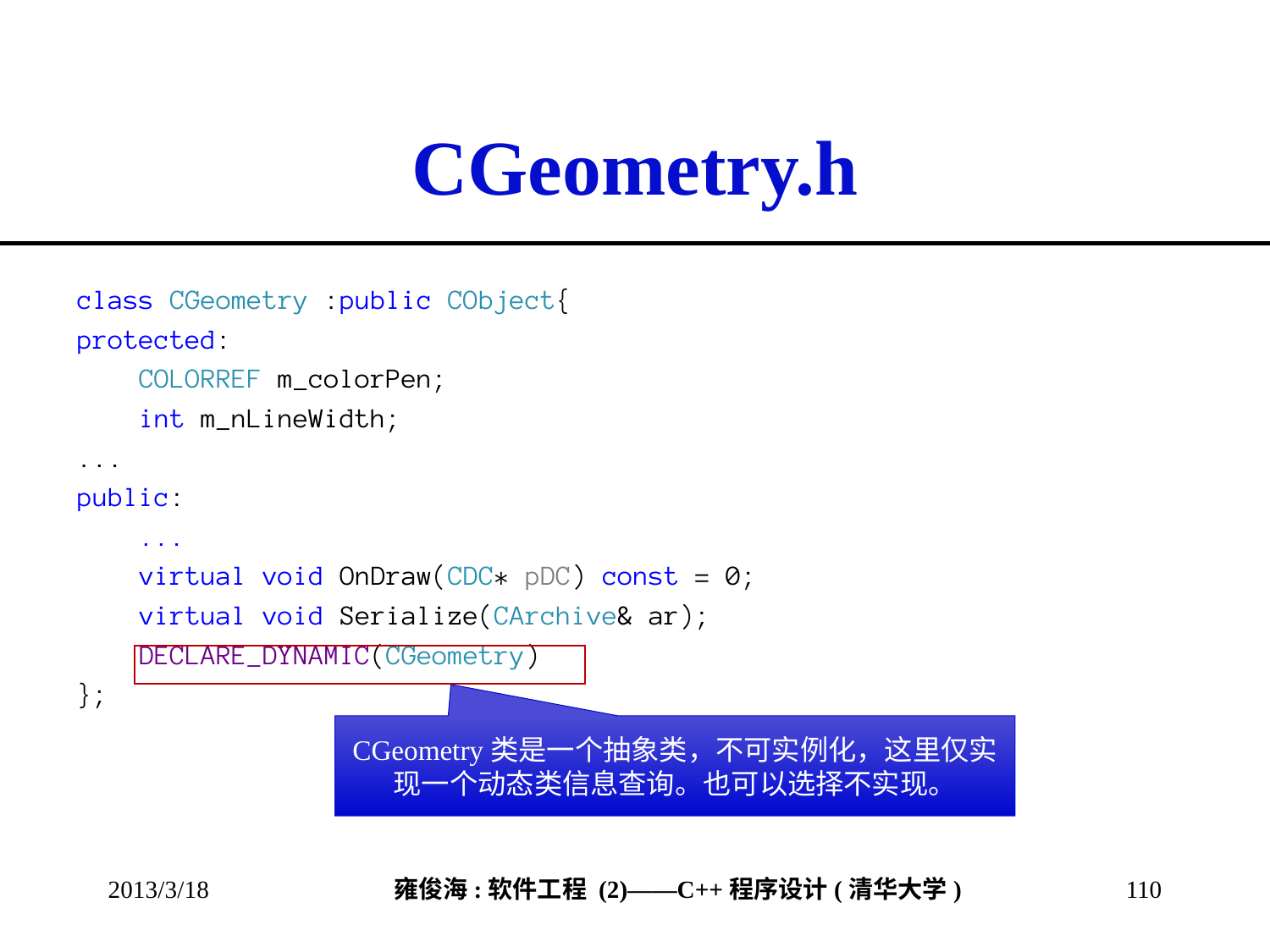

# CGeometry.h
class CGeometry :public CObject{
protected:
    COLORREF m_colorPen;
    int m_nLineWidth;
...
public:
    ...
    virtual void OnDraw(CDC* pDC) const = 0;
    virtual void Serialize(CArchive& ar);
    DECLARE_DYNAMIC(CGeometry)
};

CGeometry类是一个抽象类，不可实例化，这里仅实现一个动态类信息查询。也可以选择不实现。
2013/3/18
110